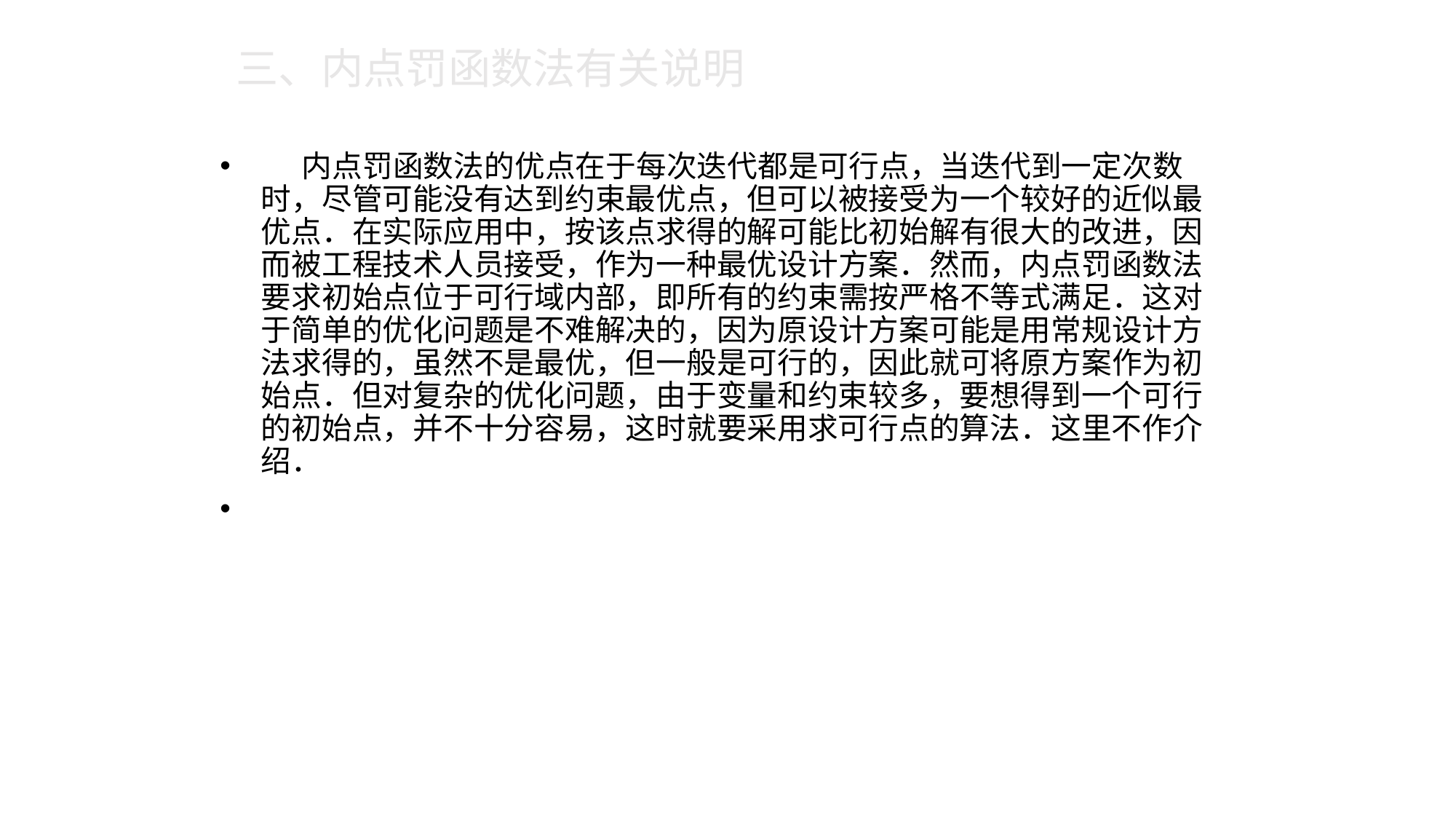

三、内点罚函数法有关说明
     内点罚函数法的优点在于每次迭代都是可行点，当迭代到一定次数时，尽管可能没有达到约束最优点，但可以被接受为一个较好的近似最优点．在实际应用中，按该点求得的解可能比初始解有很大的改进，因而被工程技术人员接受，作为一种最优设计方案．然而，内点罚函数法要求初始点位于可行域内部，即所有的约束需按严格不等式满足．这对于简单的优化问题是不难解决的，因为原设计方案可能是用常规设计方法求得的，虽然不是最优，但一般是可行的，因此就可将原方案作为初始点．但对复杂的优化问题，由于变量和约束较多，要想得到一个可行的初始点，并不十分容易，这时就要采用求可行点的算法．这里不作介绍．